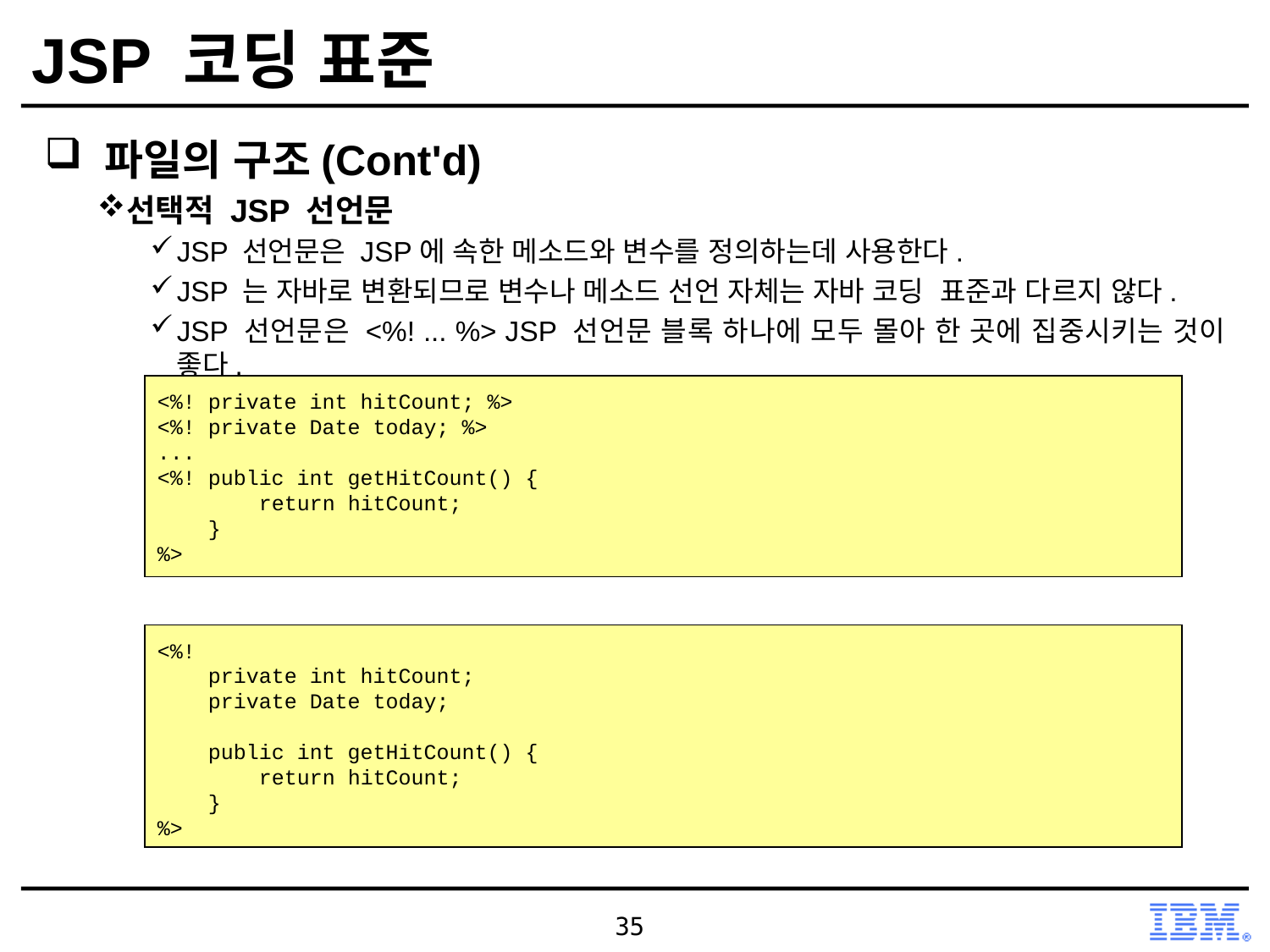

# JSP 코딩 표준
 파일의 구조(Cont'd)
선택적 JSP 선언문
JSP 선언문은 JSP에 속한 메소드와 변수를 정의하는데 사용한다.
JSP 는 자바로 변환되므로 변수나 메소드 선언 자체는 자바 코딩  표준과 다르지 않다.
JSP 선언문은 <%! ... %> JSP 선언문 블록 하나에 모두 몰아 한 곳에 집중시키는 것이 좋다.

위의 코드 보다는 아래의 코드가 가독성이 더 좋다.

<%! private int hitCount; %>
<%! private Date today; %>
...
<%! public int getHitCount() {
        return hitCount;
    }
%>
<%!
    private int hitCount;
    private Date today;

    public int getHitCount() {
        return hitCount;
    }
%>
35